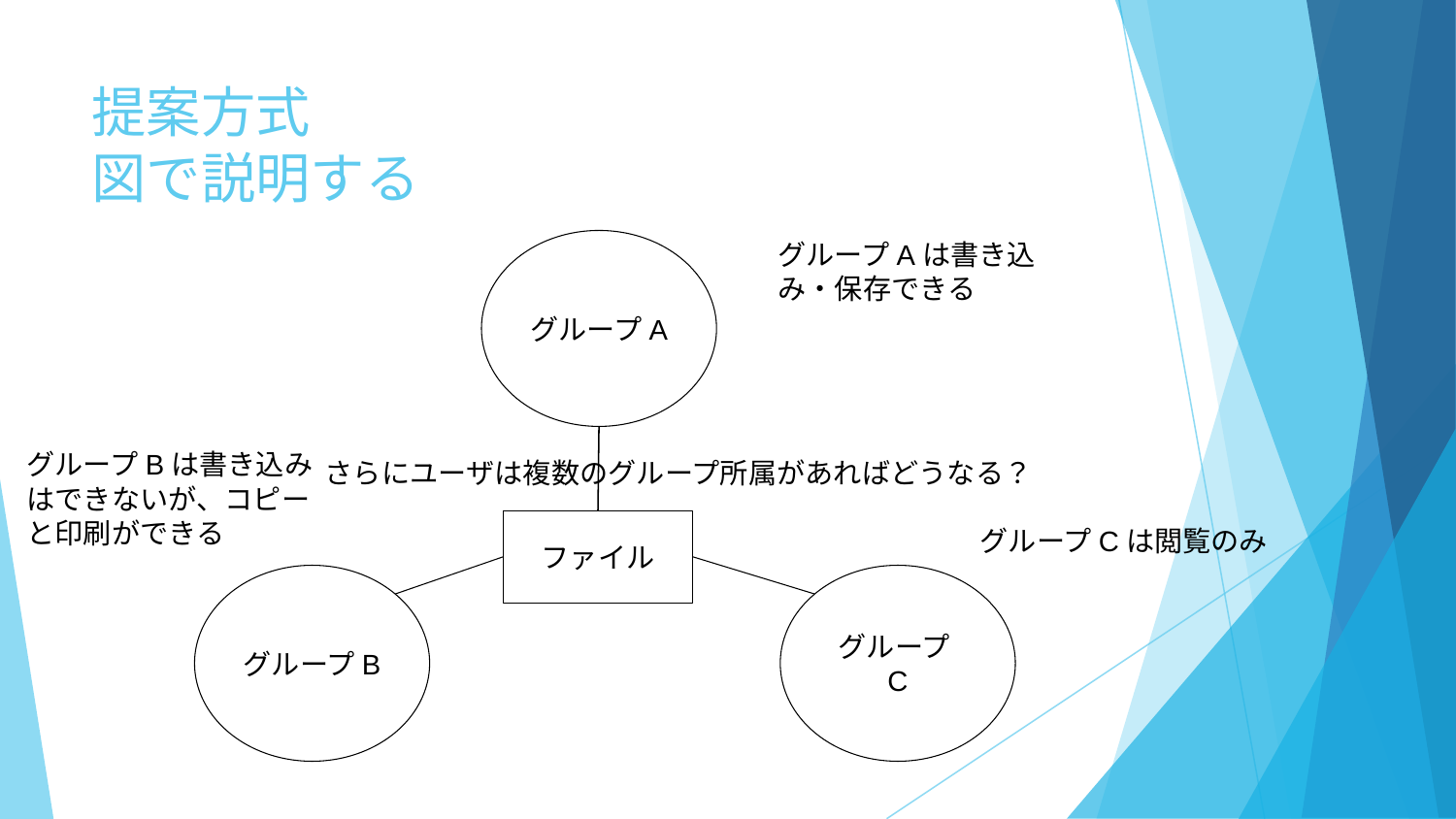

# 提案方式 図で説明する
グループA
グループAは書き込み・保存できる
グループBは書き込みはできないが、コピーと印刷ができる
さらにユーザは複数のグループ所属があればどうなる？

ファイル
グループCは閲覧のみ
グループC
グループB